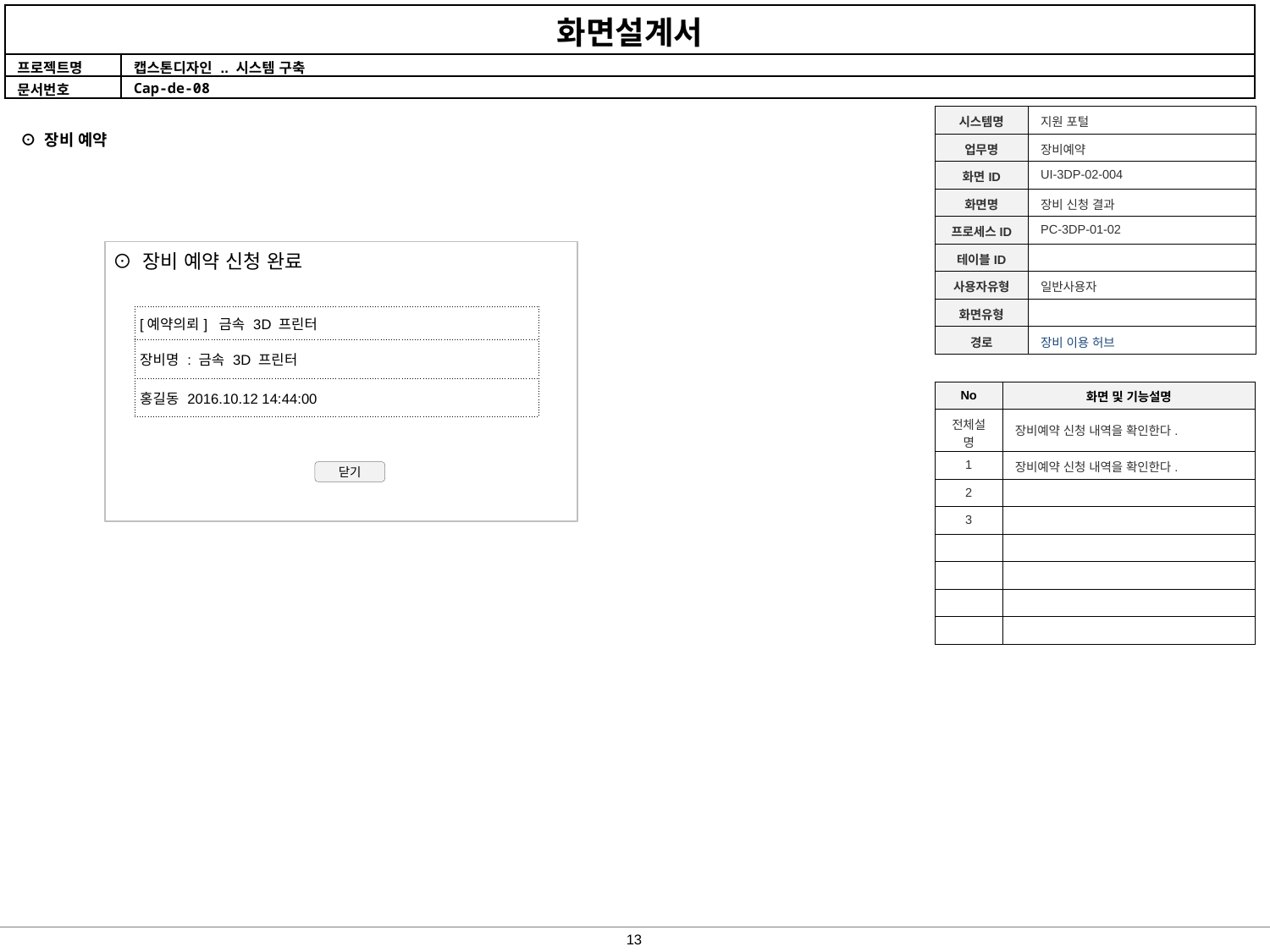

| 시스템명 | 지원 포털 |
| --- | --- |
| 업무명 | 장비예약 |
| 화면ID | UI-3DP-02-004 |
| 화면명 | 장비 신청 결과 |
| 프로세스ID | PC-3DP-01-02 |
| 테이블ID |  |
| 사용자유형 | 일반사용자 |
| 화면유형 |  |
| 경로 | 장비 이용 허브 |
⊙ 장비 예약

⊙ 장비 예약 신청 완료
| [예약의뢰] 금속 3D 프린터 |
| --- |
| 장비명 : 금속 3D 프린터 |
| 홍길동 2016.10.12 14:44:00 |
| No | 화면 및 기능설명 |
| --- | --- |
| 전체설명 | 장비예약 신청 내역을 확인한다. |
| 1 | 장비예약 신청 내역을 확인한다. |
| 2 |  |
| 3 |  |
|  |  |
|  |  |
|  |  |
|  |  |
닫기